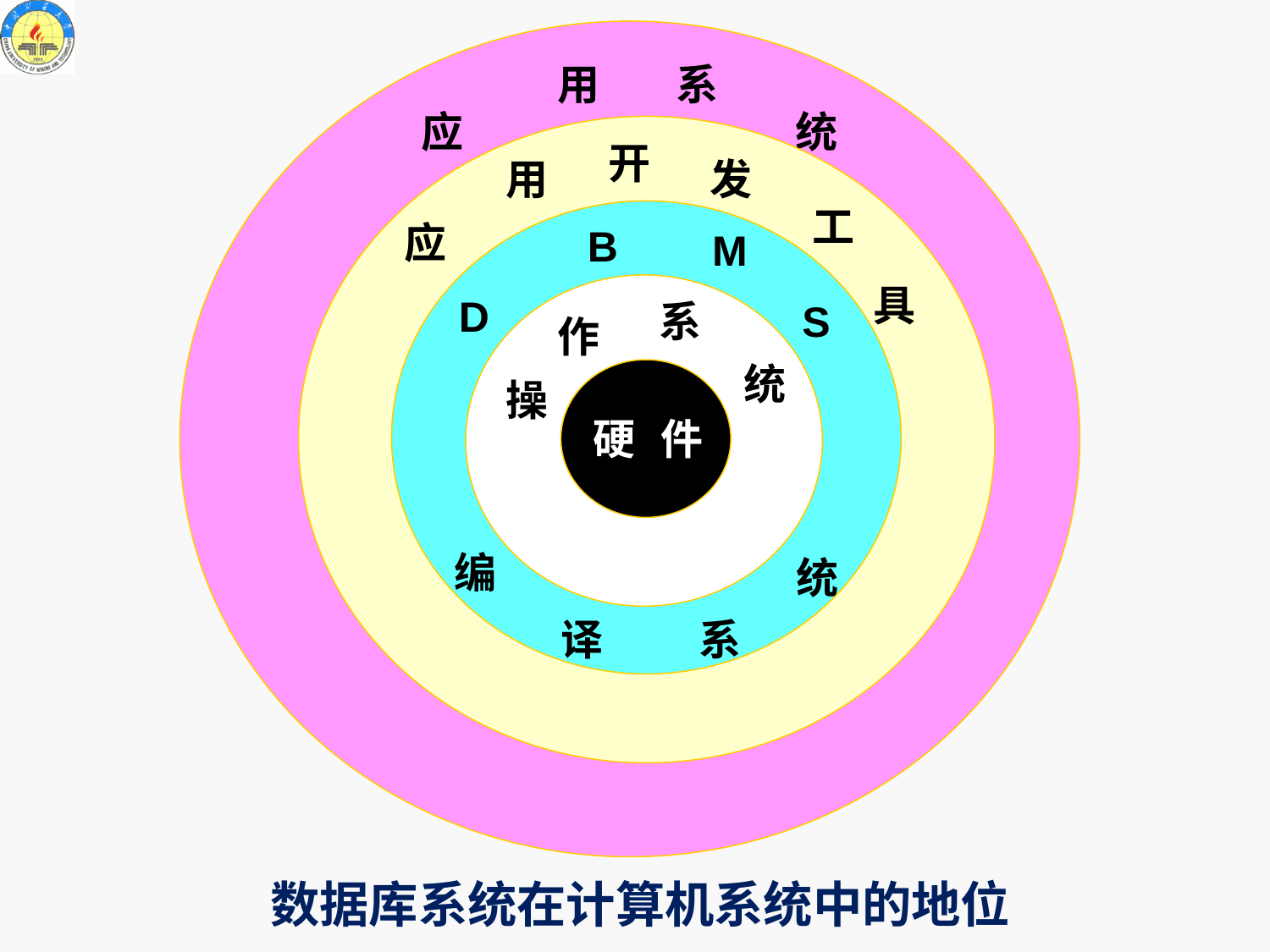

用
系
应
统

开
用
发
工

应
B
M

 具
D
系
S
作
统

操
硬
件
编
统
译
系
数据库系统在计算机系统中的地位